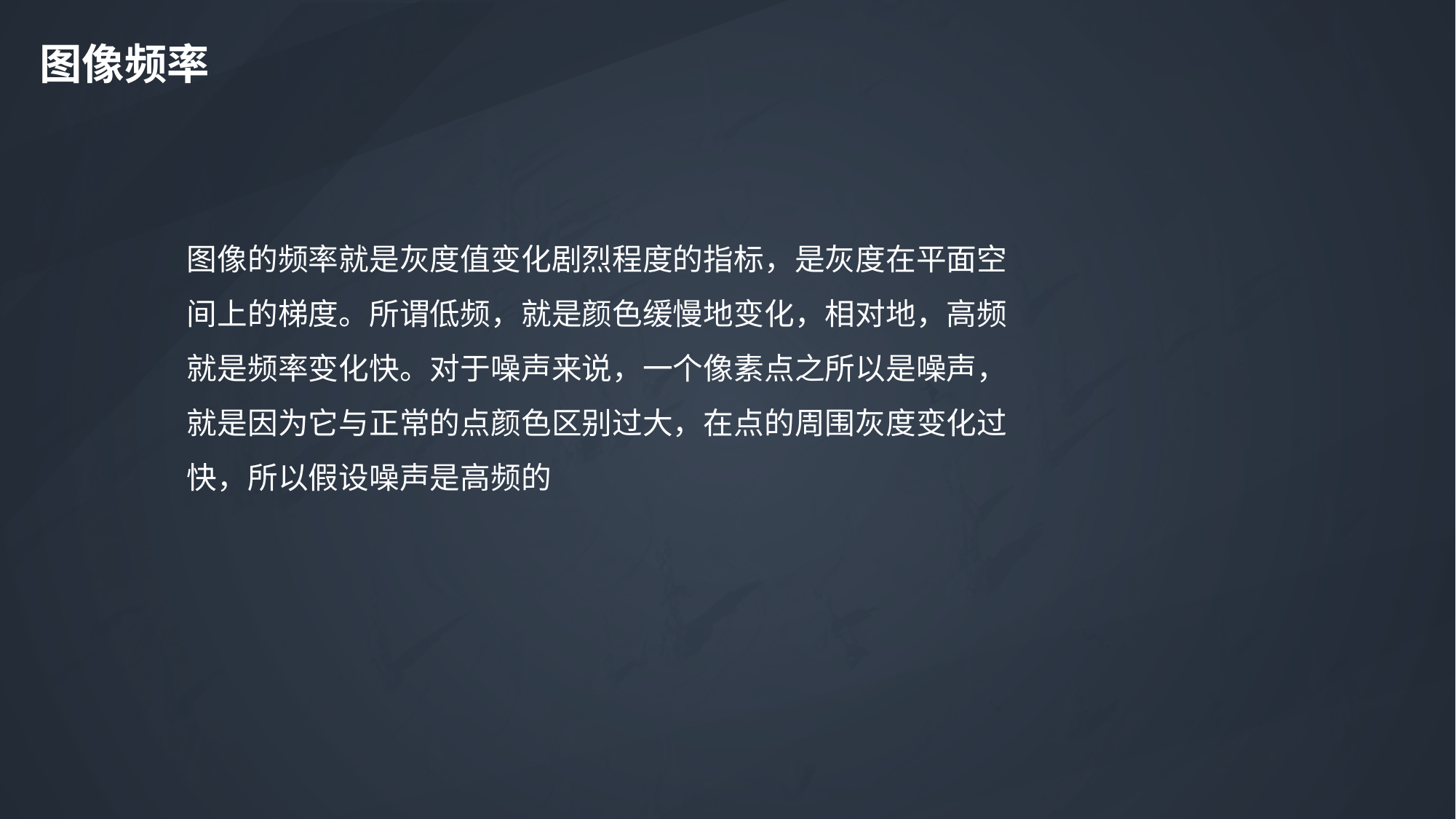

图像频率
图像的频率就是灰度值变化剧烈程度的指标，是灰度在平面空间上的梯度。所谓低频，就是颜色缓慢地变化，相对地，高频就是频率变化快。对于噪声来说，一个像素点之所以是噪声，就是因为它与正常的点颜色区别过大，在点的周围灰度变化过快，所以假设噪声是高频的